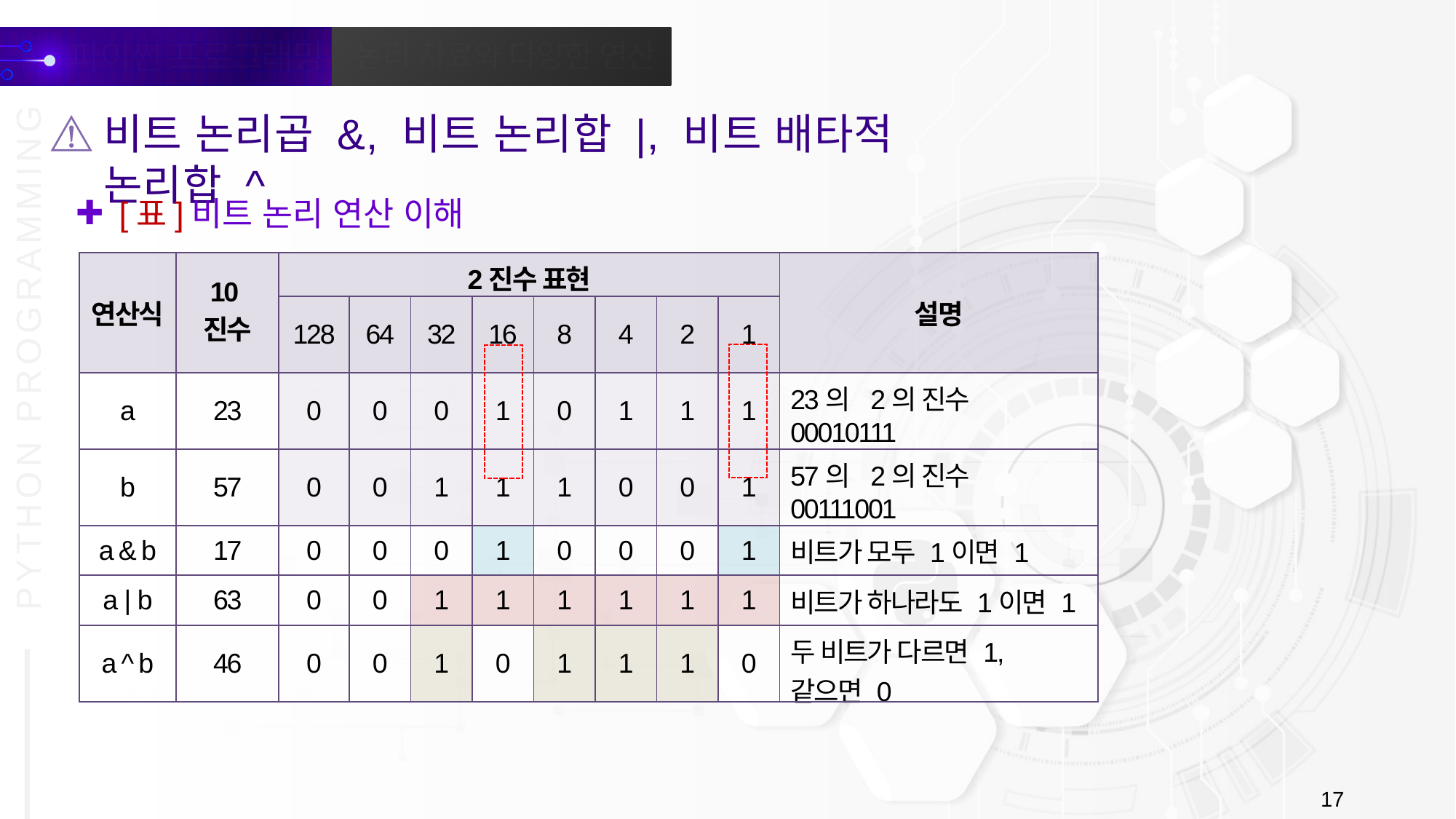

비트 논리곱 &, 비트 논리합 |, 비트 배타적 논리합 ^
[표]비트 논리 연산 이해
| 연산식 | 10진수 | 2진수 표현 |  |  |  |  |  |  |  | 설명 |
| --- | --- | --- | --- | --- | --- | --- | --- | --- | --- | --- |
|  |  | 128 | 64 | 32 | 16 | 8 | 4 | 2 | 1 |  |
| a | 23 | 0 | 0 | 0 | 1 | 0 | 1 | 1 | 1 | 23의 2의 진수 00010111 |
| b | 57 | 0 | 0 | 1 | 1 | 1 | 0 | 0 | 1 | 57의 2의 진수 00111001 |
| a & b | 17 | 0 | 0 | 0 | 1 | 0 | 0 | 0 | 1 | 비트가 모두 1이면 1 |
| a | b | 63 | 0 | 0 | 1 | 1 | 1 | 1 | 1 | 1 | 비트가 하나라도 1이면 1 |
| a ^ b | 46 | 0 | 0 | 1 | 0 | 1 | 1 | 1 | 0 | 두 비트가 다르면 1, 같으면 0 |

17